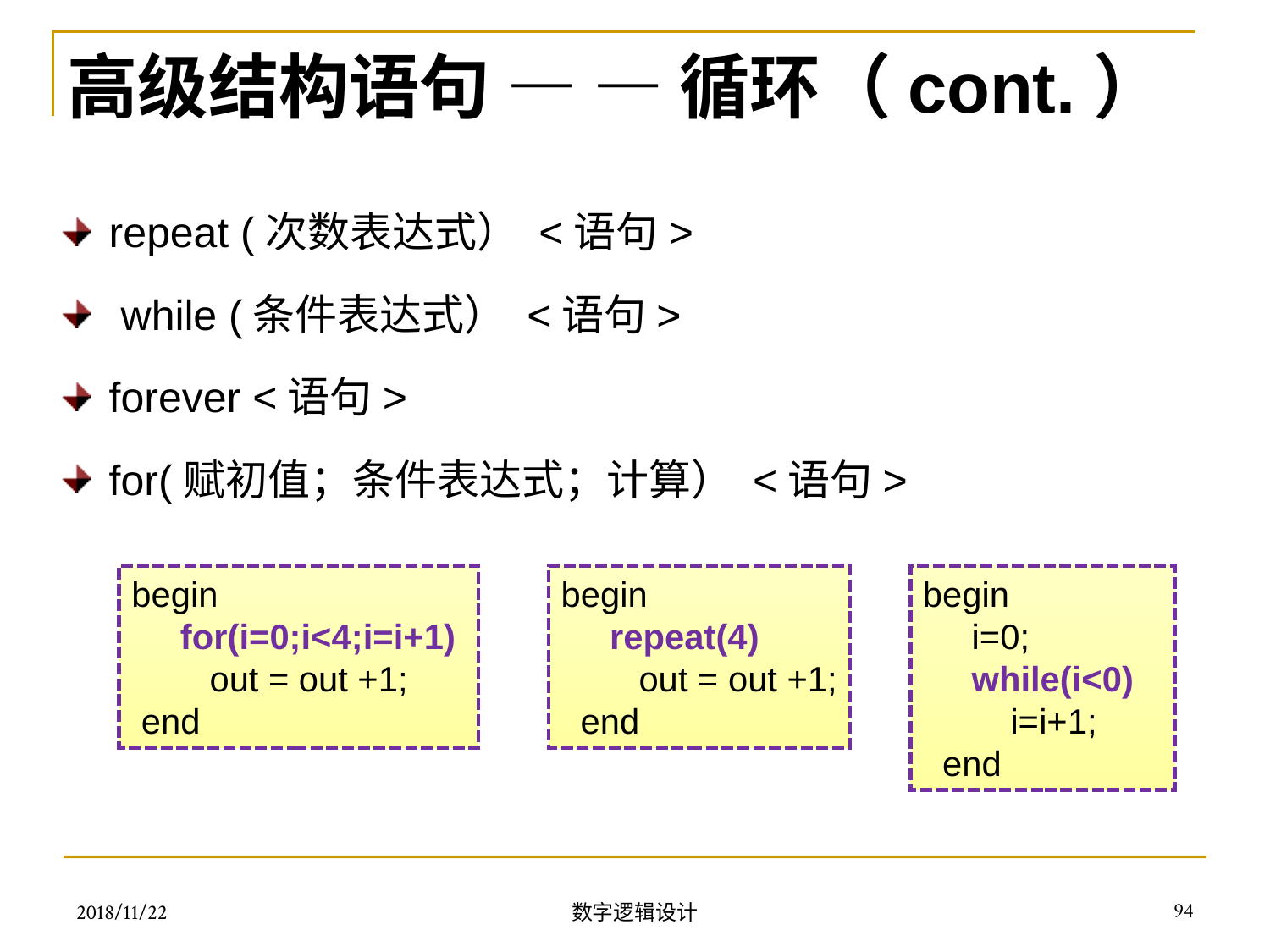

高级结构语句 — — 循环（cont.）
repeat (次数表达式） <语句>
 while (条件表达式） <语句>
forever <语句>
for(赋初值；条件表达式；计算） <语句>
begin
     for(i=0;i<4;i=i+1)
        out = out +1;
 end
begin
     repeat(4)
        out = out +1;
  end
begin
     i=0;
     while(i<0)
         i=i+1;
  end
2018/11/22
94
数字逻辑设计